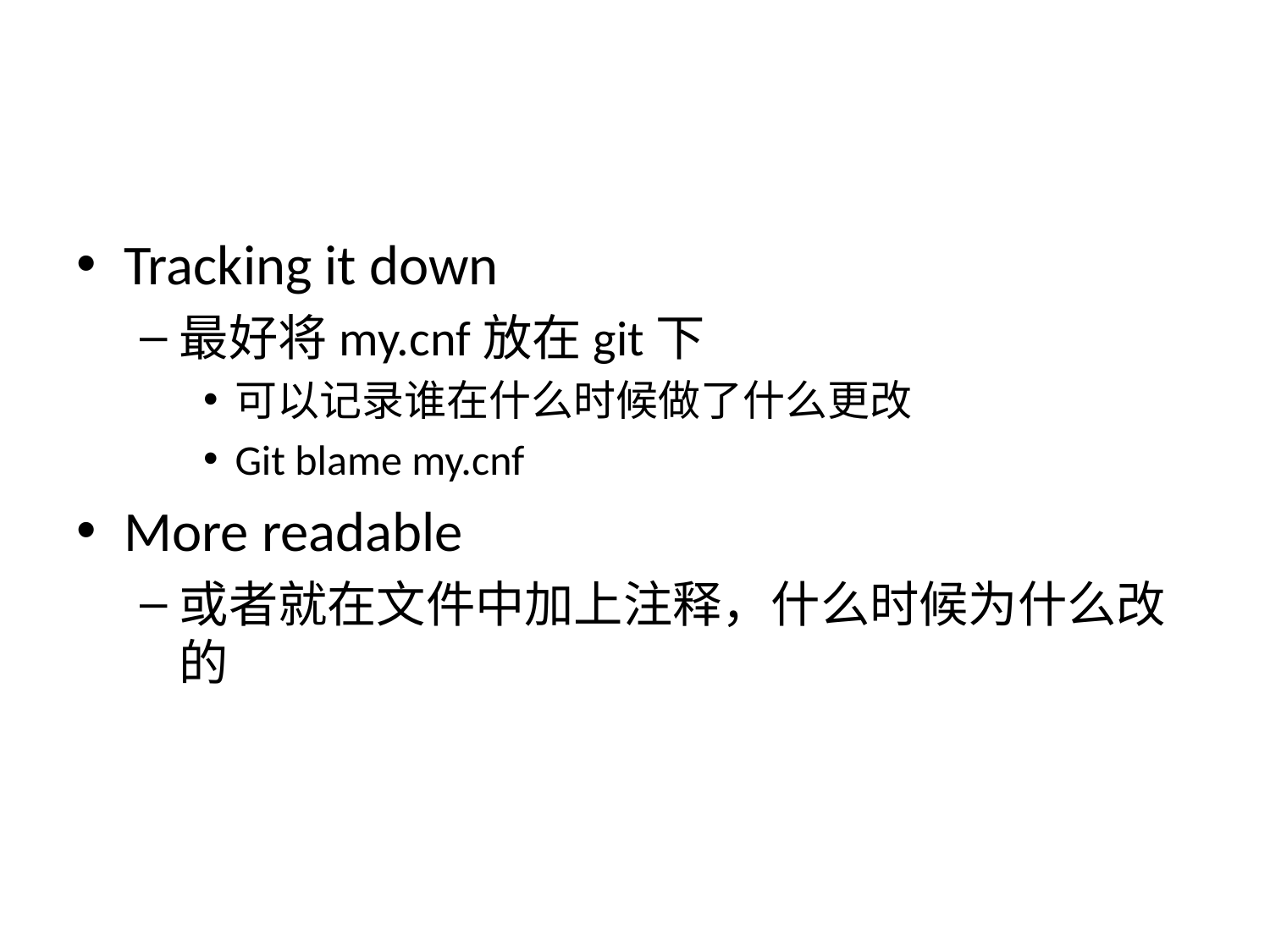

#
Tracking it down
最好将my.cnf放在git下
可以记录谁在什么时候做了什么更改
Git blame my.cnf
More readable
或者就在文件中加上注释，什么时候为什么改的